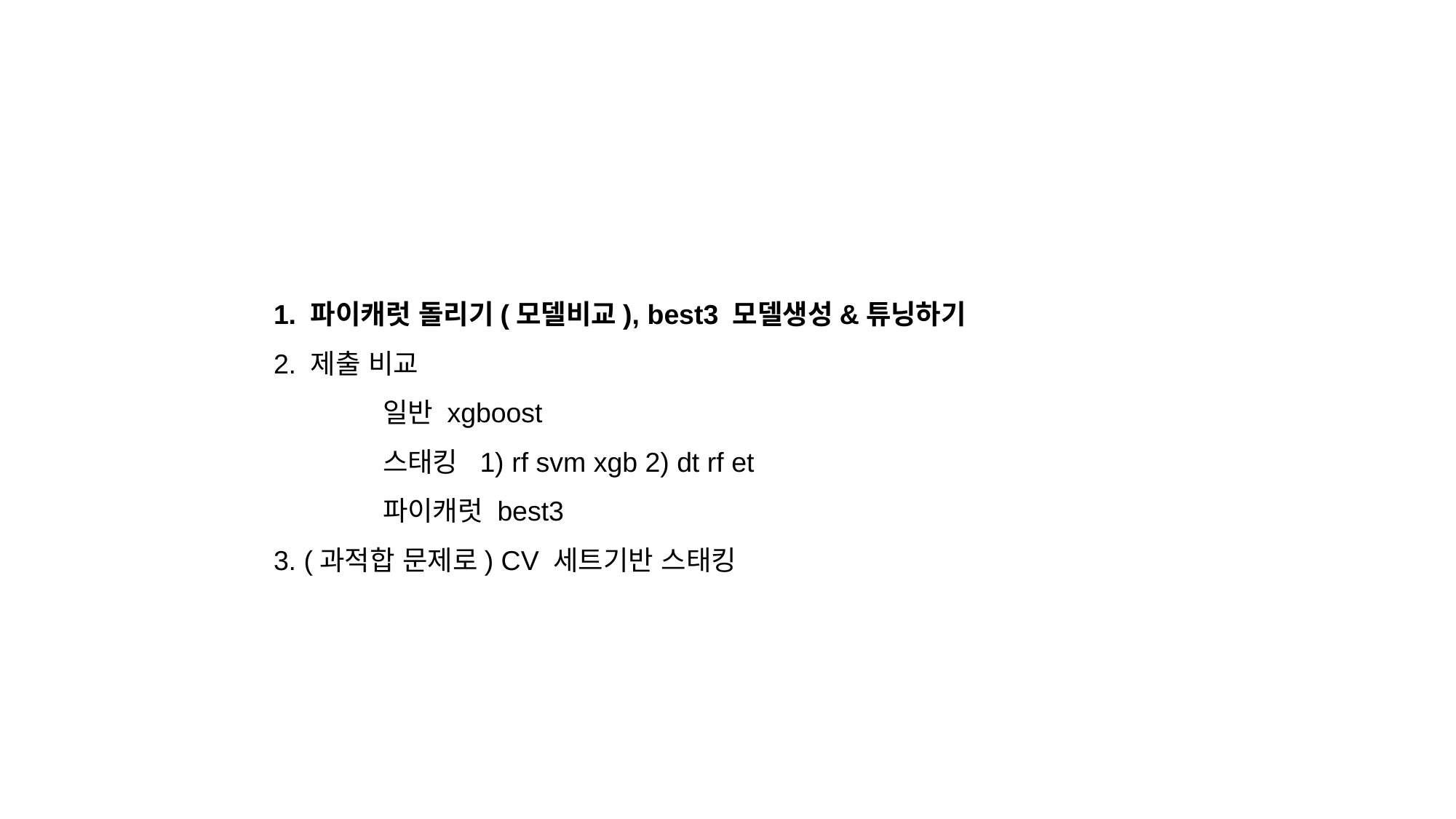

1. 파이캐럿 돌리기(모델비교), best3 모델생성&튜닝하기
2. 제출 비교
	일반 xgboost
	스태킹  1) rf svm xgb 2) dt rf et
	파이캐럿 best3
3. (과적합 문제로) CV 세트기반 스태킹